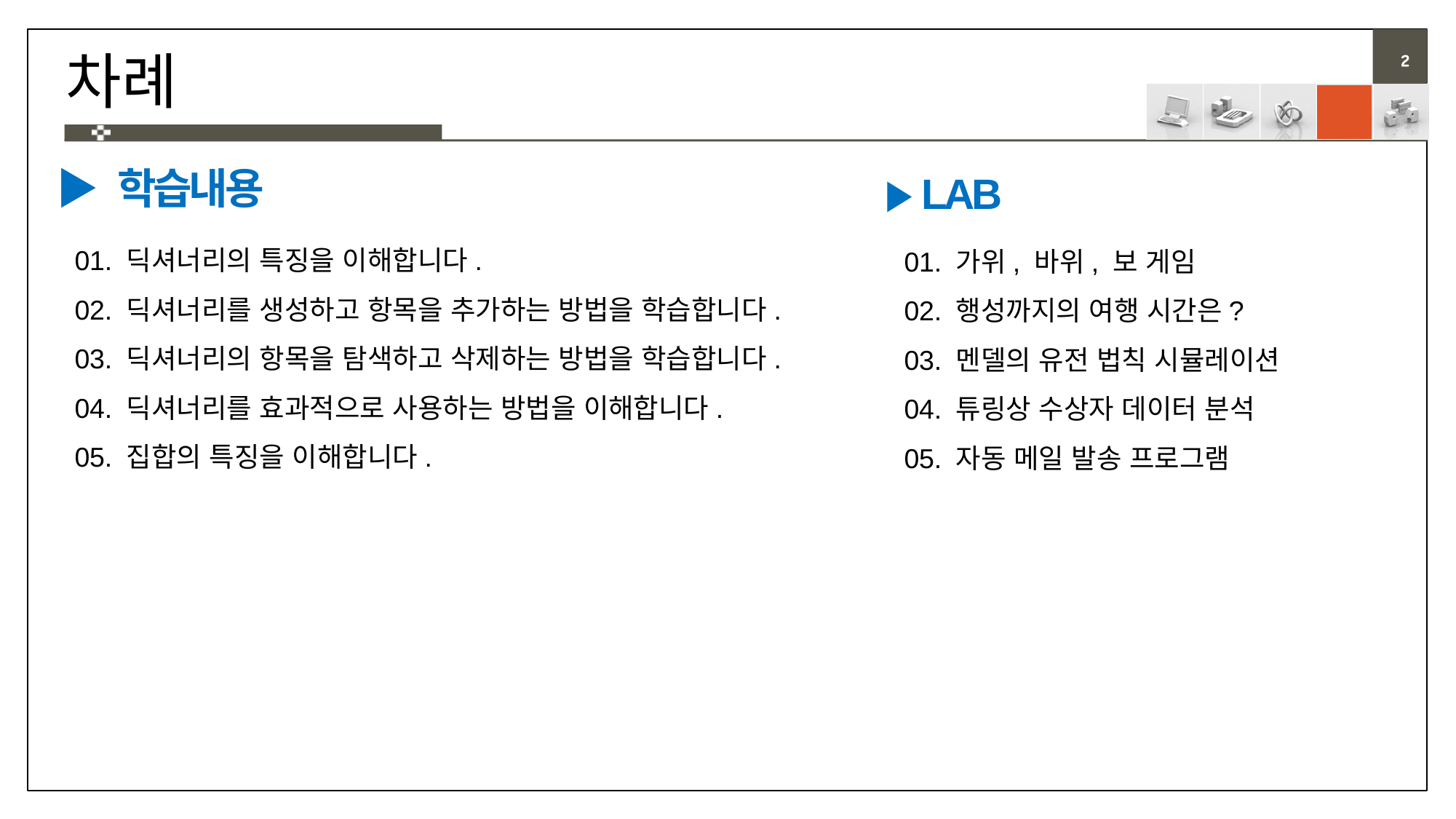

# 차례
▶ 학습내용
▶ LAB
01. 딕셔너리의 특징을 이해합니다.
02. 딕셔너리를 생성하고 항목을 추가하는 방법을 학습합니다.
03. 딕셔너리의 항목을 탐색하고 삭제하는 방법을 학습합니다.
04. 딕셔너리를 효과적으로 사용하는 방법을 이해합니다.
05. 집합의 특징을 이해합니다.
01. 가위, 바위, 보 게임
02. 행성까지의 여행 시간은?
03. 멘델의 유전 법칙 시뮬레이션
04. 튜링상 수상자 데이터 분석
05. 자동 메일 발송 프로그램